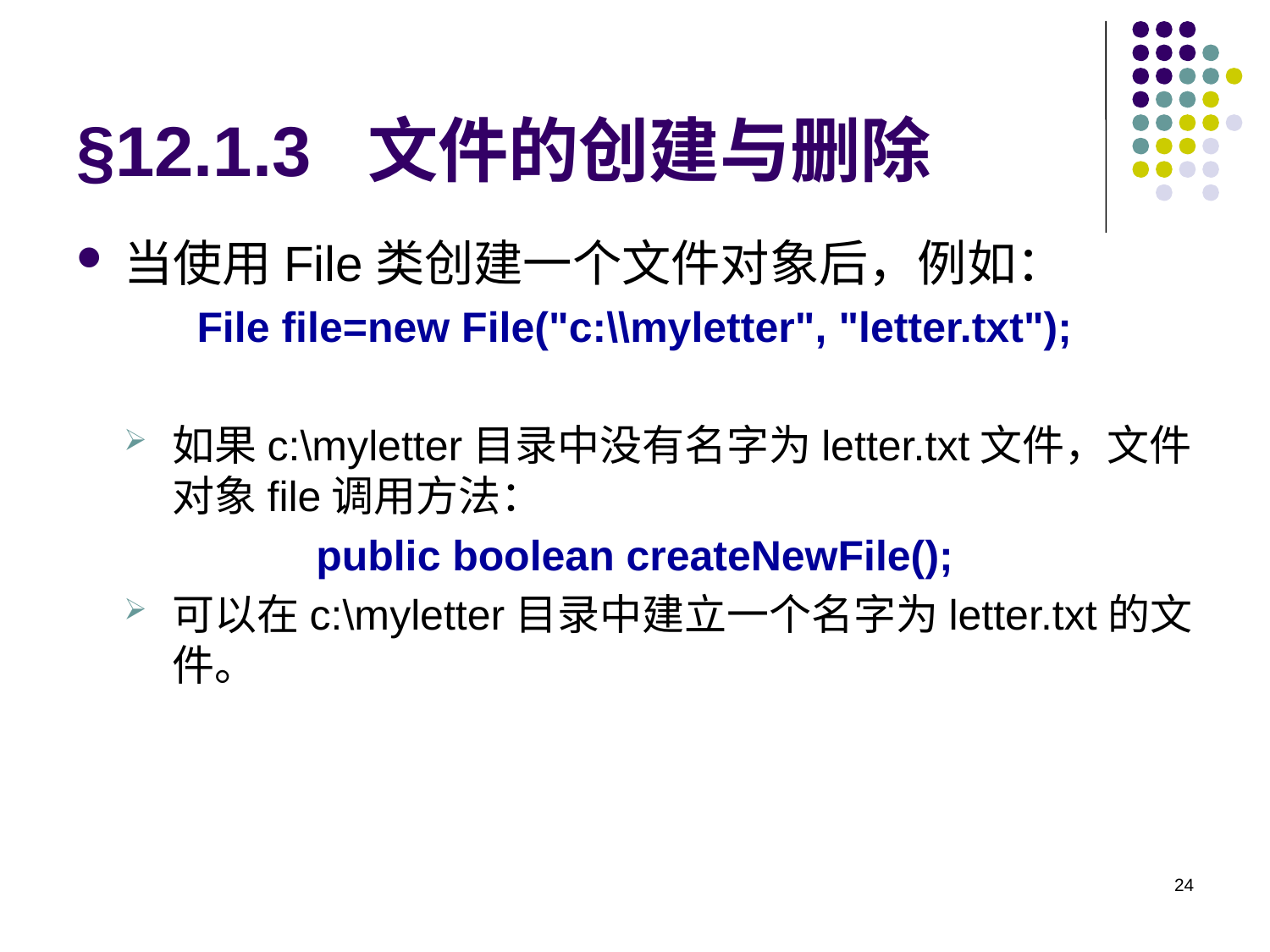

# §12.1.3  文件的创建与删除
当使用File类创建一个文件对象后，例如：
File file=new File("c:\\myletter", "letter.txt");

如果c:\myletter目录中没有名字为letter.txt文件，文件对象file调用方法：
public boolean createNewFile();
可以在c:\myletter目录中建立一个名字为letter.txt的文件。
24